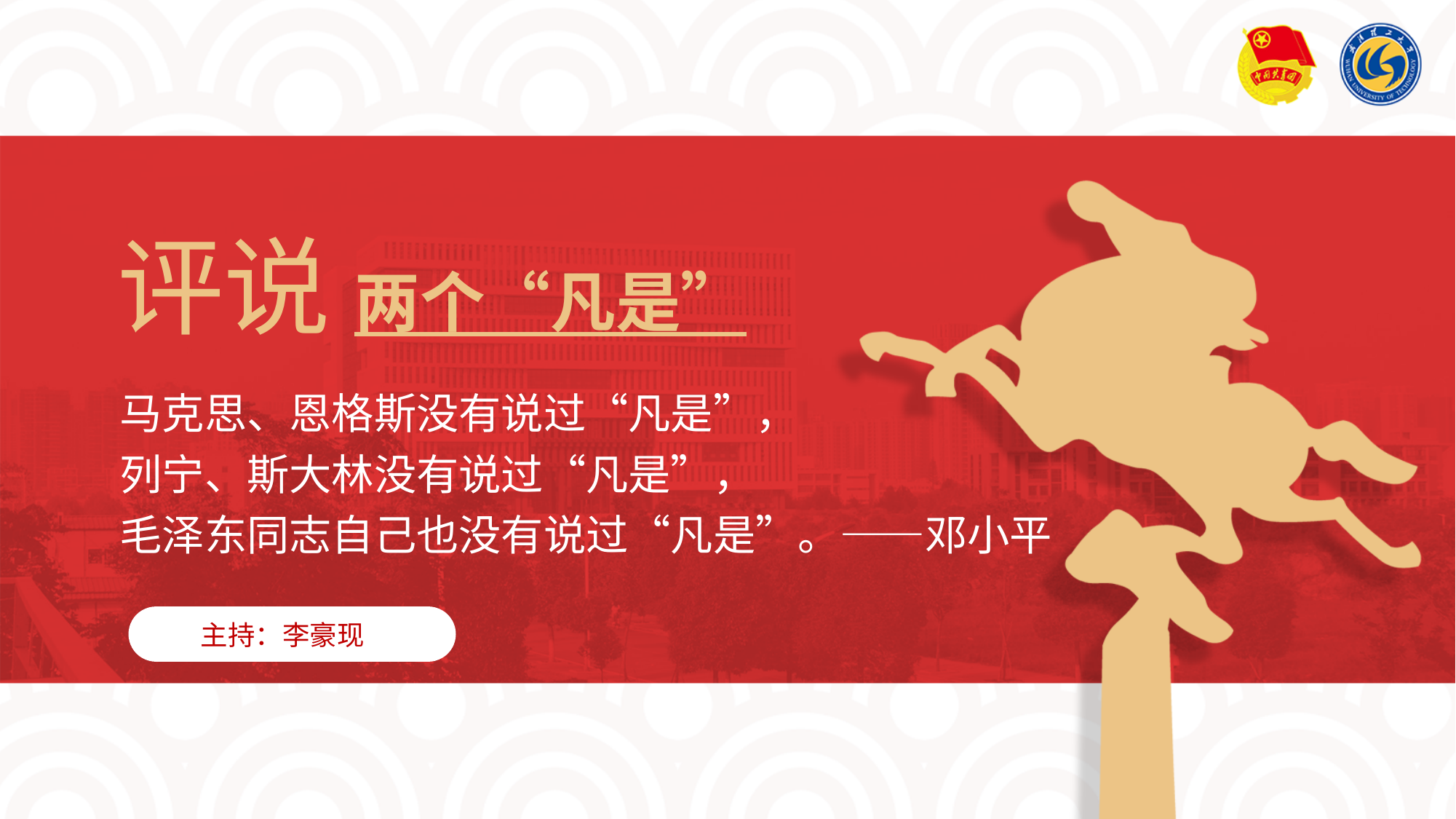

# 评说 两个“凡是”
马克思、恩格斯没有说过“凡是”，
列宁、斯大林没有说过“凡是”，
毛泽东同志自己也没有说过“凡是”。——邓小平

主持：李豪现